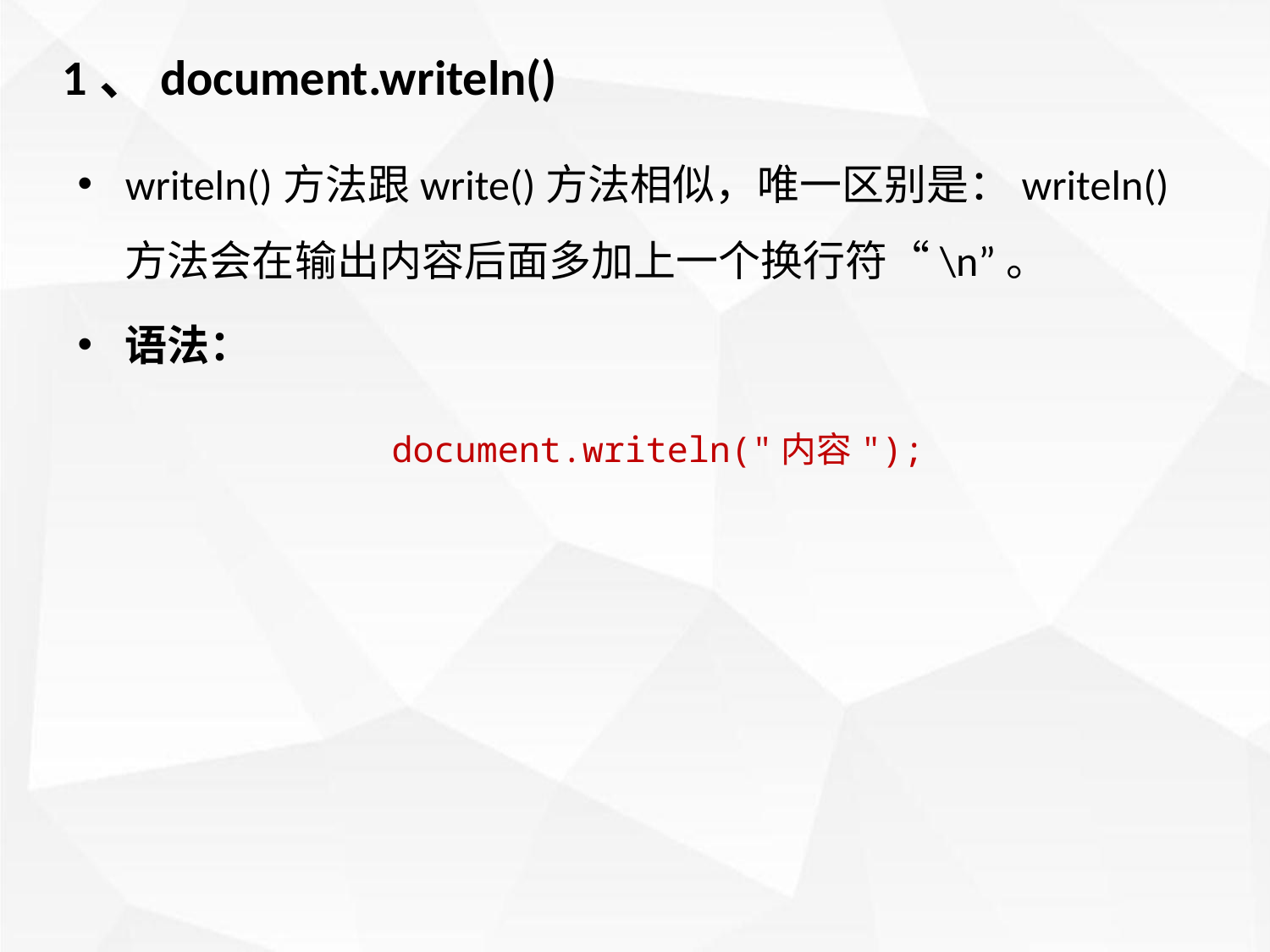

1、document.writeln()
writeln()方法跟write()方法相似，唯一区别是：writeln()方法会在输出内容后面多加上一个换行符“\n”。
语法：
document.writeln("内容");